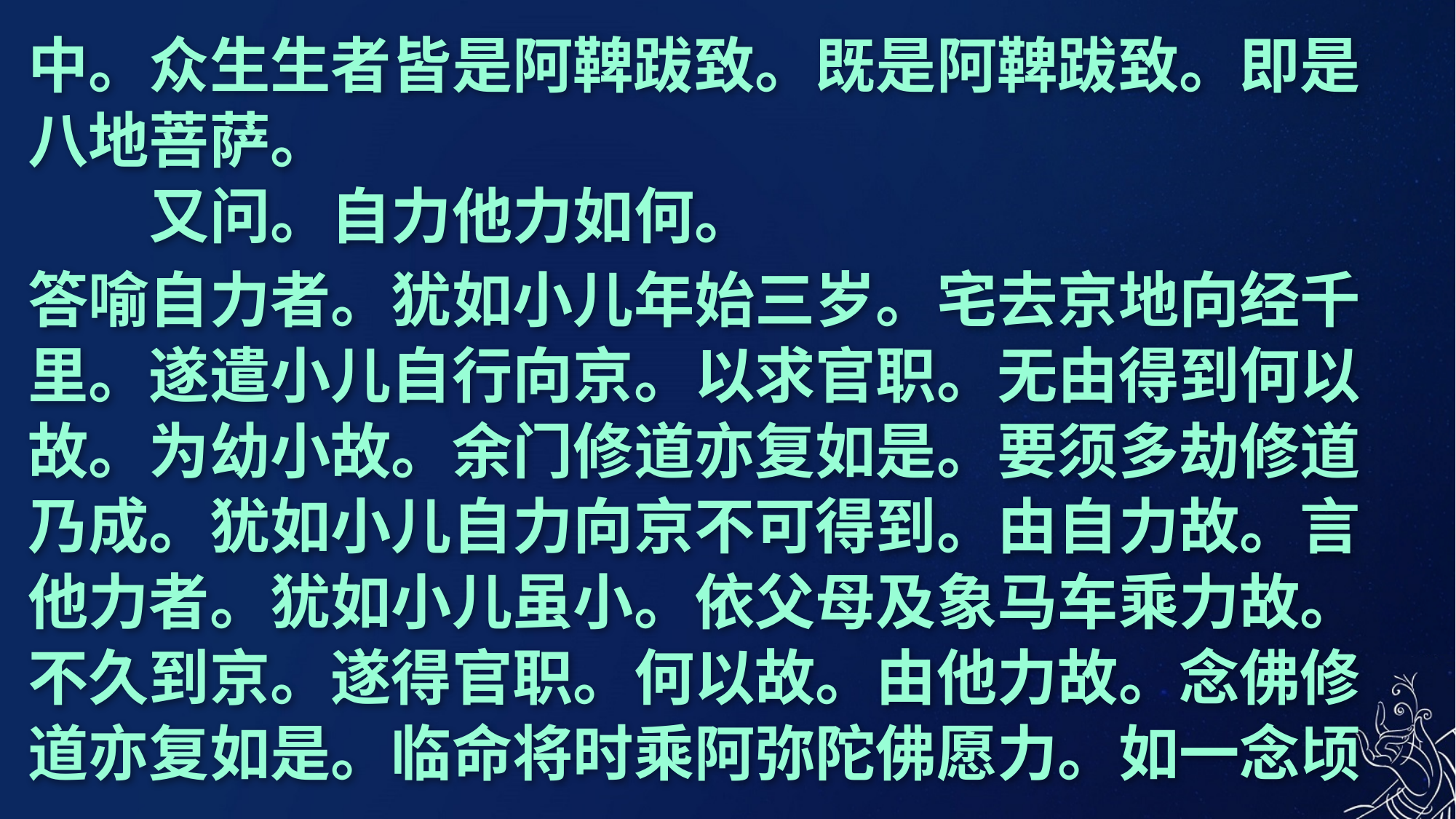

中。众生生者皆是阿鞞跋致。既是阿鞞跋致。即是八地菩萨。 
　　又问。自力他力如何。
答喻自力者。犹如小儿年始三岁。宅去京地向经千里。遂遣小儿自行向京。以求官职。无由得到何以故。为幼小故。余门修道亦复如是。要须多劫修道乃成。犹如小儿自力向京不可得到。由自力故。言他力者。犹如小儿虽小。依父母及象马车乘力故。不久到京。遂得官职。何以故。由他力故。念佛修道亦复如是。临命将时乘阿弥陀佛愿力。如一念顷